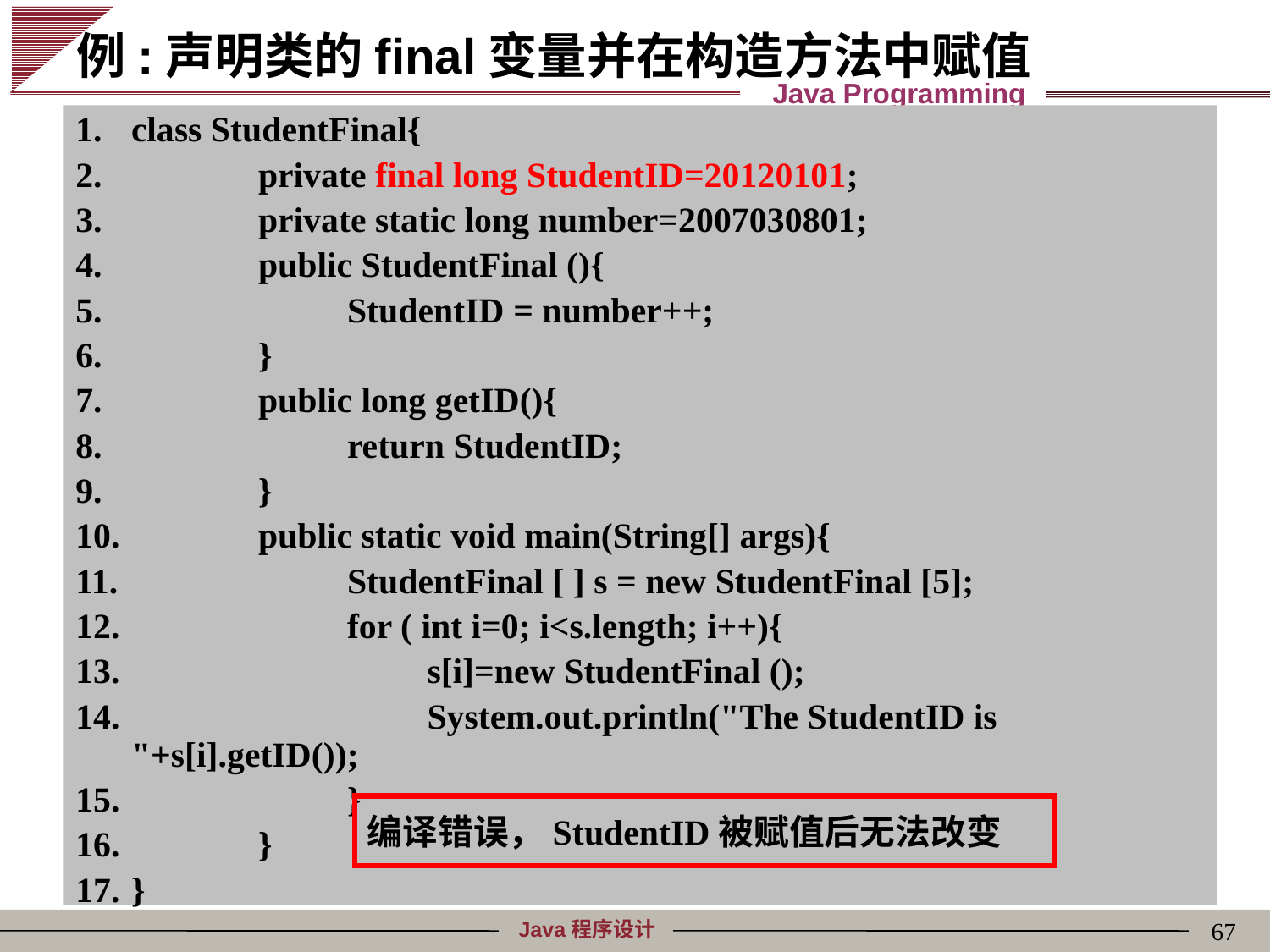

例:声明类的final变量并在构造方法中赋值
class StudentFinal{
	private final long StudentID=20120101;
	private static long number=2007030801;
	public StudentFinal (){
	          StudentID = number++;
	}
	public long getID(){
	          return StudentID;
	}
	public static void main(String[] args){
	          StudentFinal [ ] s = new StudentFinal [5];
	          for ( int i=0; i<s.length; i++){
	                   s[i]=new StudentFinal ();
	                   System.out.println("The StudentID is "+s[i].getID());
	          }
	}
}
编译错误，StudentID被赋值后无法改变